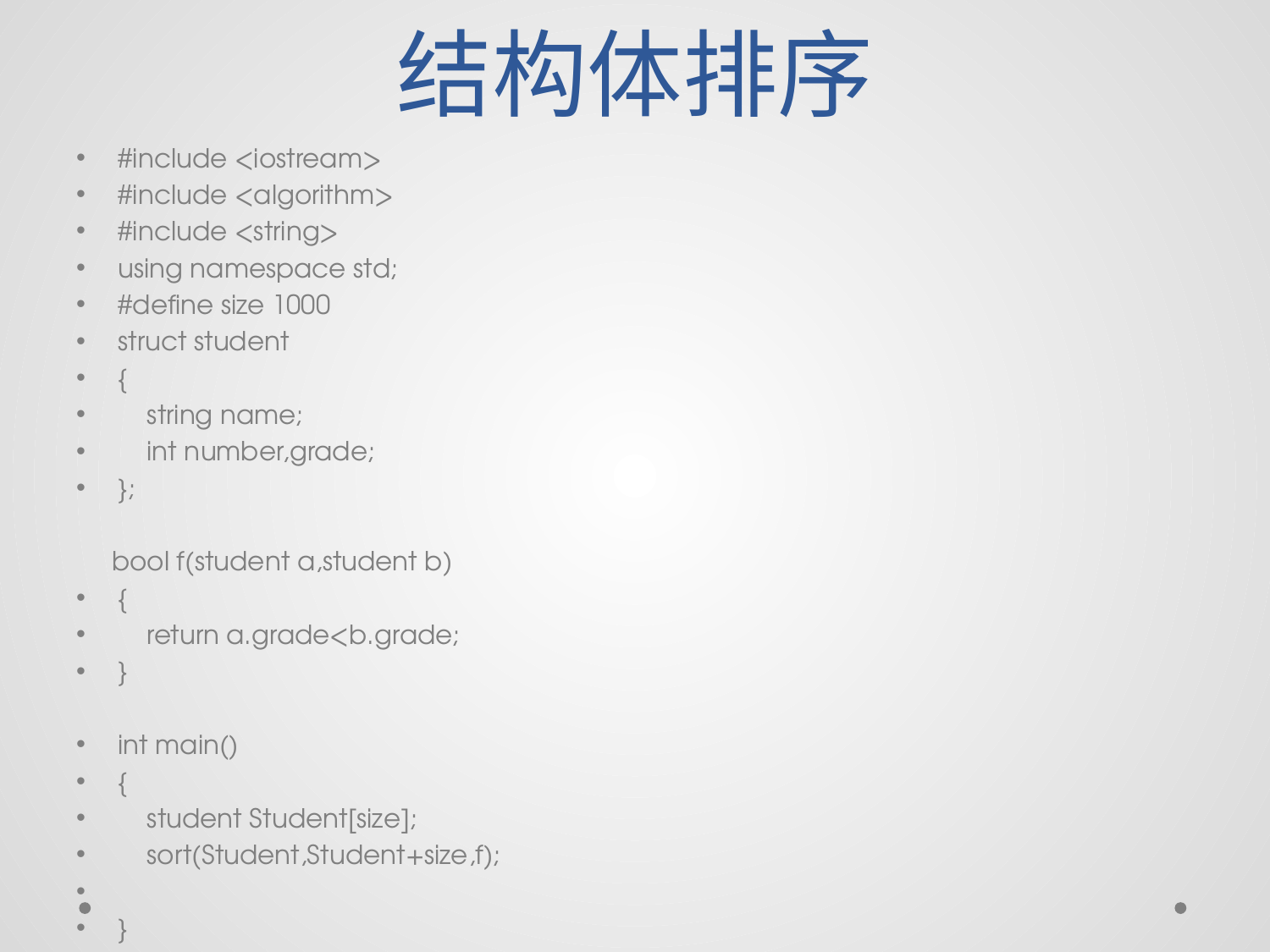

# 结构体排序
#include <iostream>
#include <algorithm>
#include <string>
using namespace std;
#define size 1000
struct student
{
    string name;
    int number,grade;
};

     bool f(student a,student b)
{
    return a.grade<b.grade;
}

int main()
{
    student Student[size];
    sort(Student,Student+size,f);

}